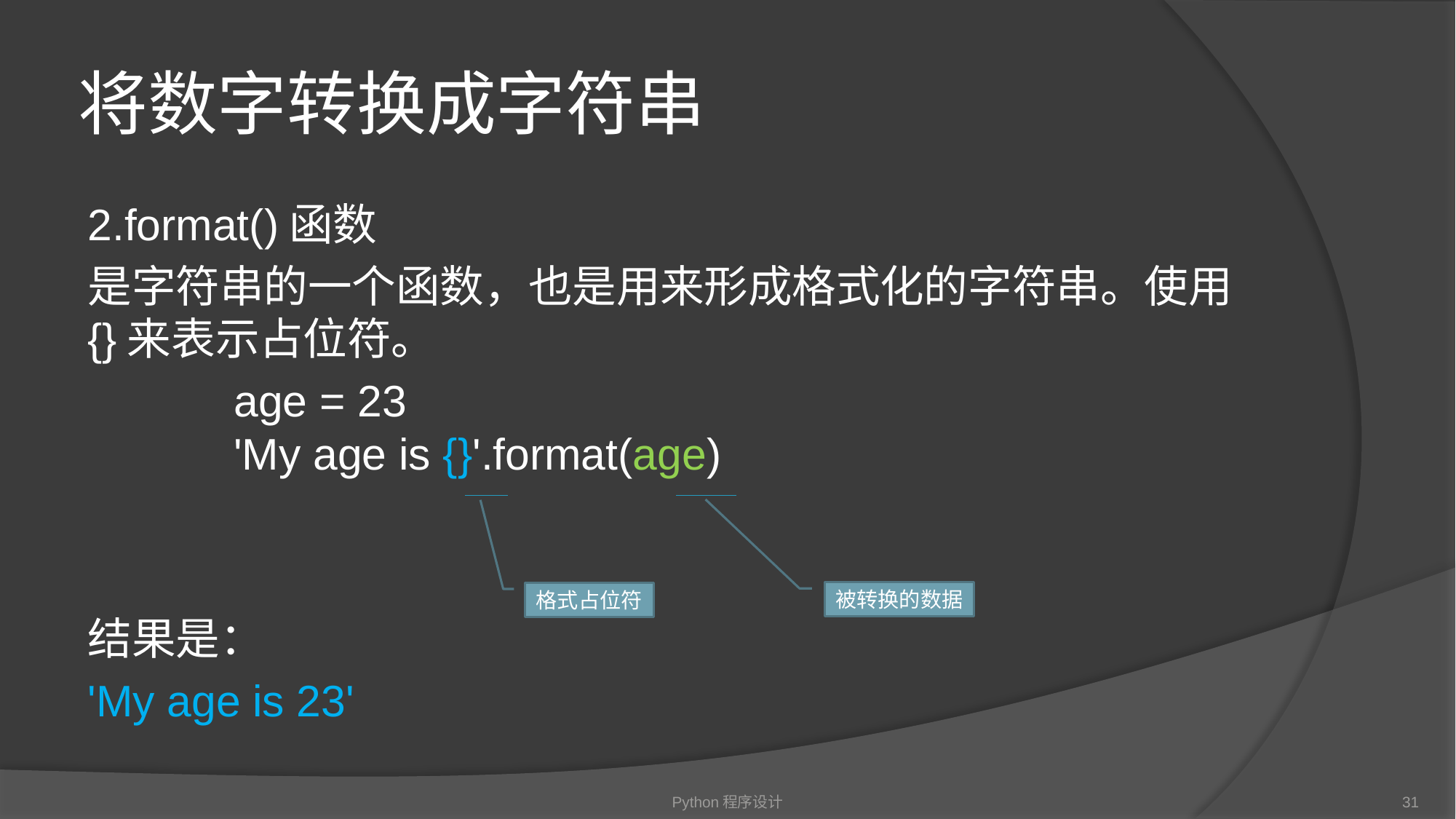

# 将数字转换成字符串
2.format()函数
是字符串的一个函数，也是用来形成格式化的字符串。使用{}来表示占位符。
            age = 23
            'My age is {}'.format(age)

结果是：
'My age is 23'
被转换的数据
格式占位符
Python程序设计
31